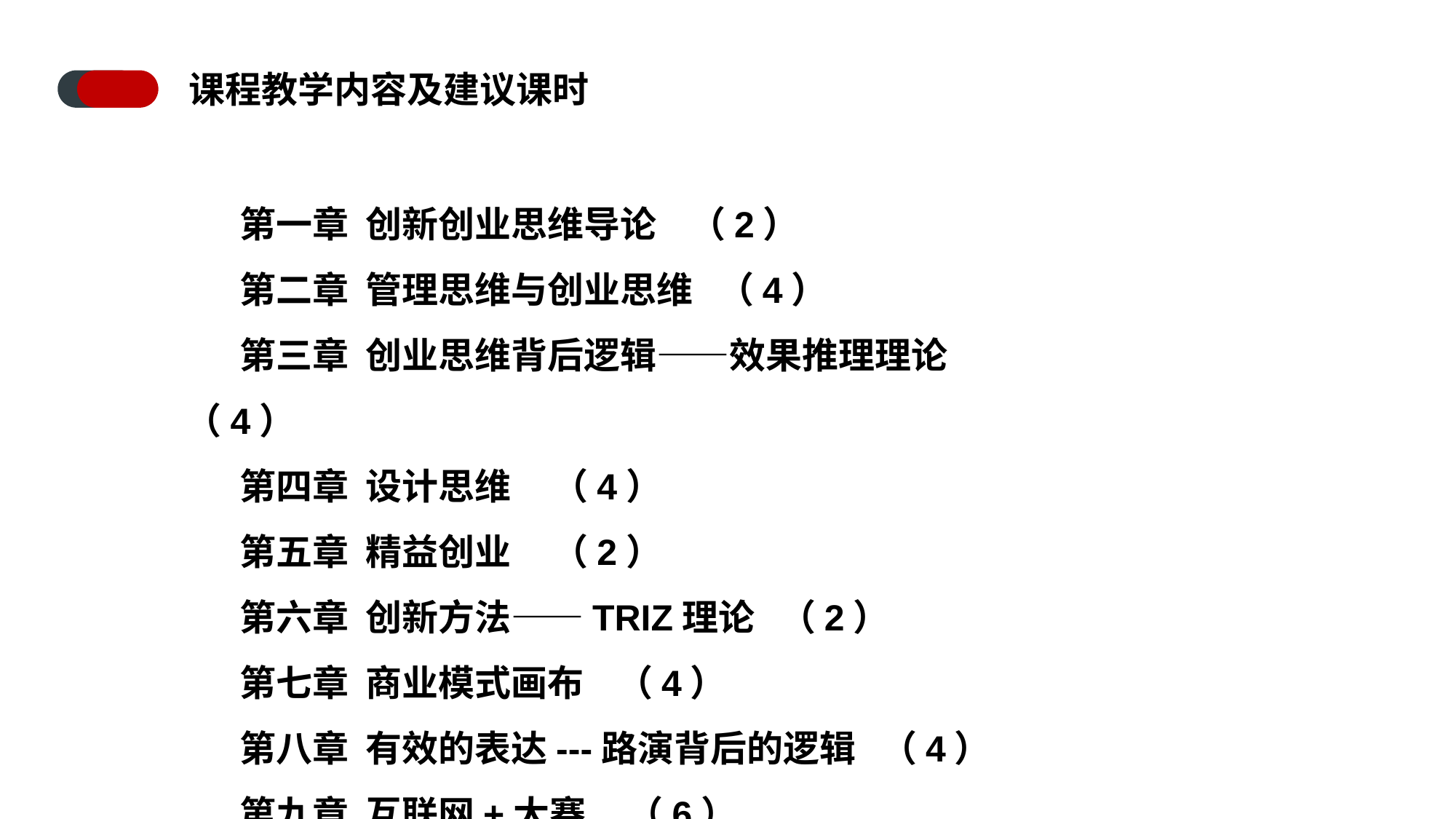

课程教学内容及建议课时

第一章  创新创业思维导论    （2）
第二章  管理思维与创业思维   （4）
第三章  创业思维背后逻辑——效果推理理论   （4）
第四章  设计思维     （4）
第五章  精益创业     （2）
第六章  创新方法——TRIZ理论   （2）
第七章  商业模式画布    （4）
第八章  有效的表达---路演背后的逻辑   （4）
第九章  互联网+大赛     （6）